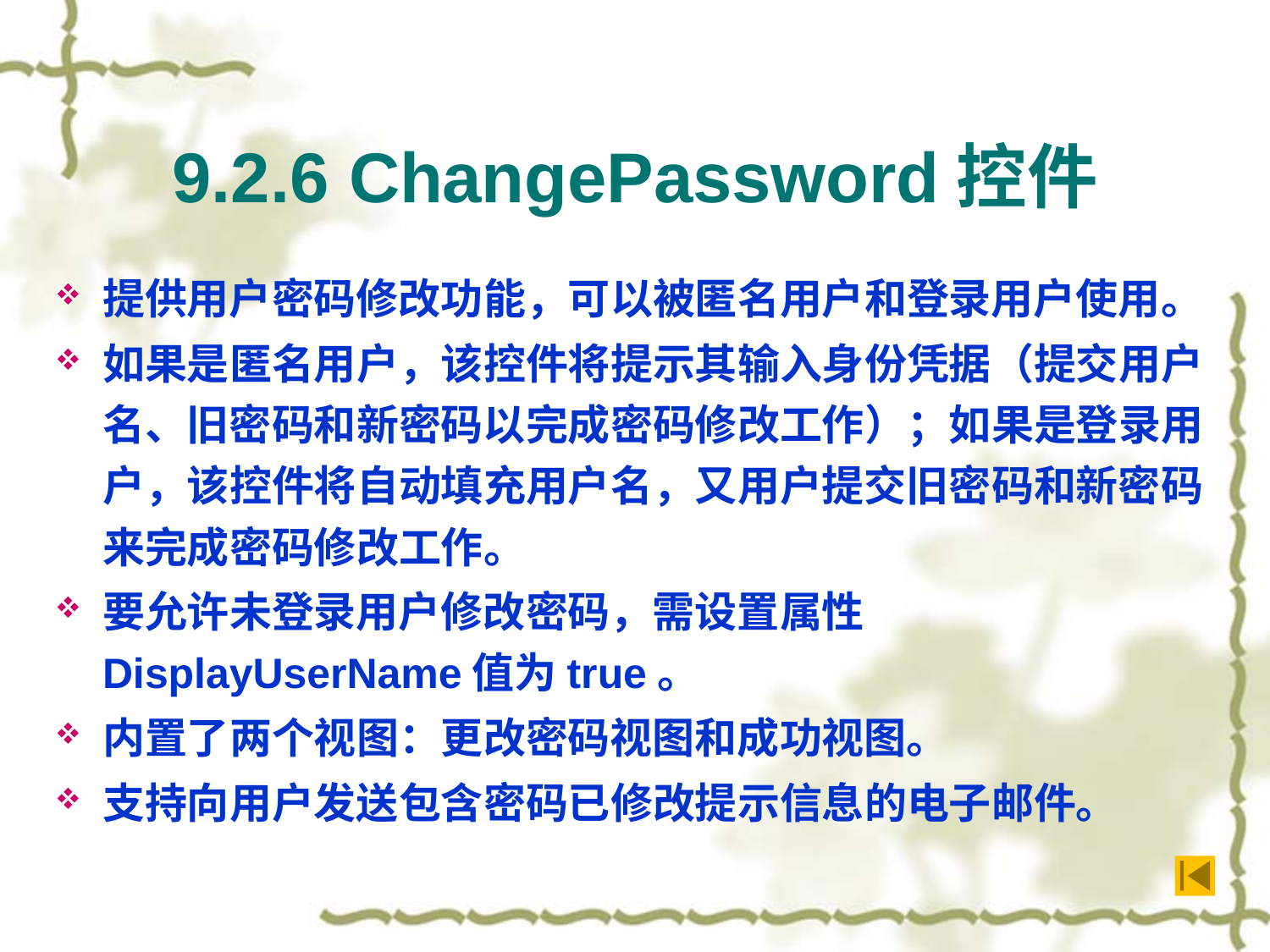

# 9.2.6 ChangePassword控件
提供用户密码修改功能，可以被匿名用户和登录用户使用。
如果是匿名用户，该控件将提示其输入身份凭据（提交用户名、旧密码和新密码以完成密码修改工作）；如果是登录用户，该控件将自动填充用户名，又用户提交旧密码和新密码来完成密码修改工作。
要允许未登录用户修改密码，需设置属性DisplayUserName值为true。
内置了两个视图：更改密码视图和成功视图。
支持向用户发送包含密码已修改提示信息的电子邮件。